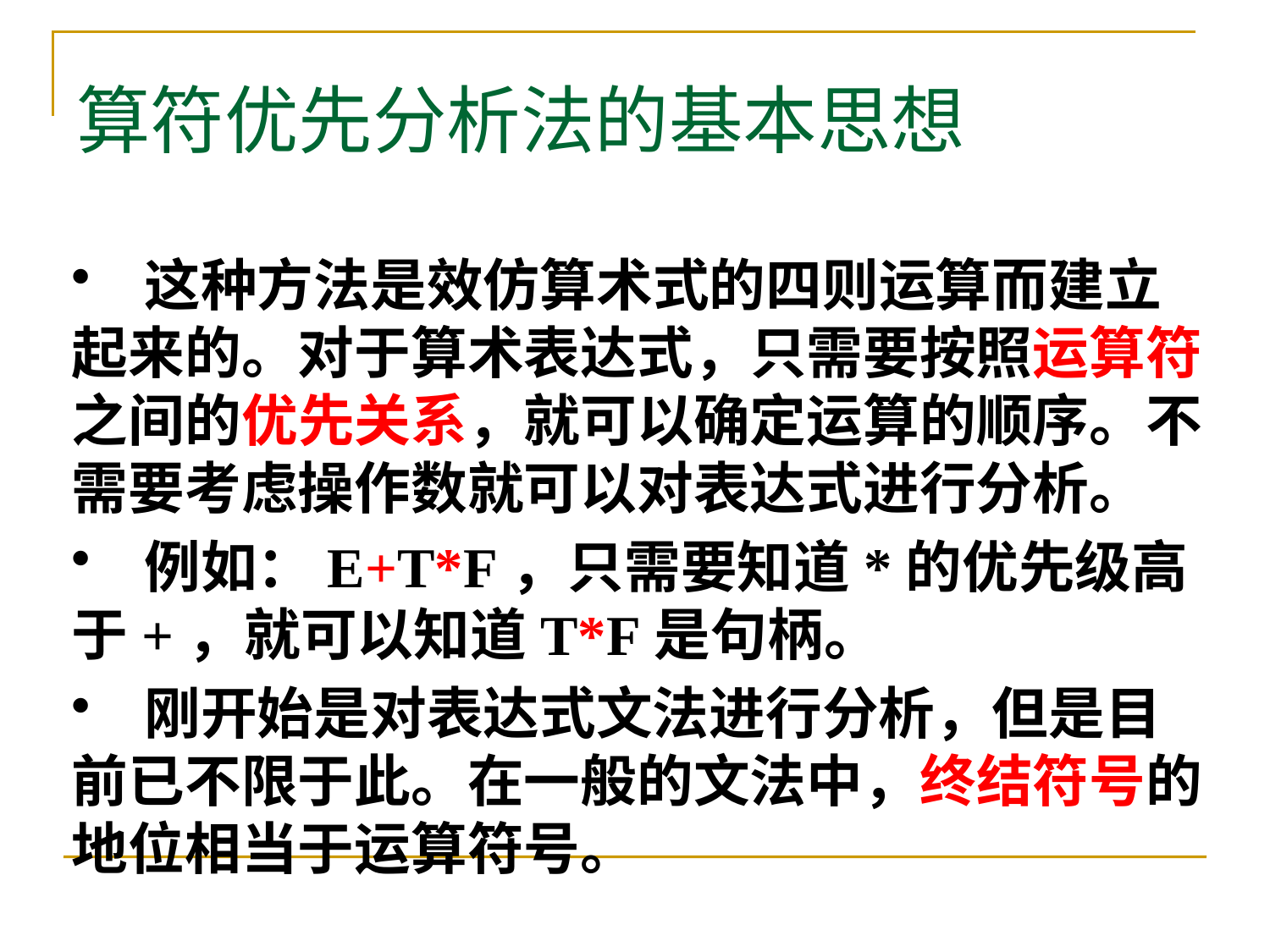

# 算符优先分析法的基本思想
   这种方法是效仿算术式的四则运算而建立起来的。对于算术表达式，只需要按照运算符之间的优先关系，就可以确定运算的顺序。不需要考虑操作数就可以对表达式进行分析。
   例如：E+T*F，只需要知道*的优先级高于+，就可以知道T*F是句柄。
   刚开始是对表达式文法进行分析，但是目前已不限于此。在一般的文法中，终结符号的地位相当于运算符号。

34